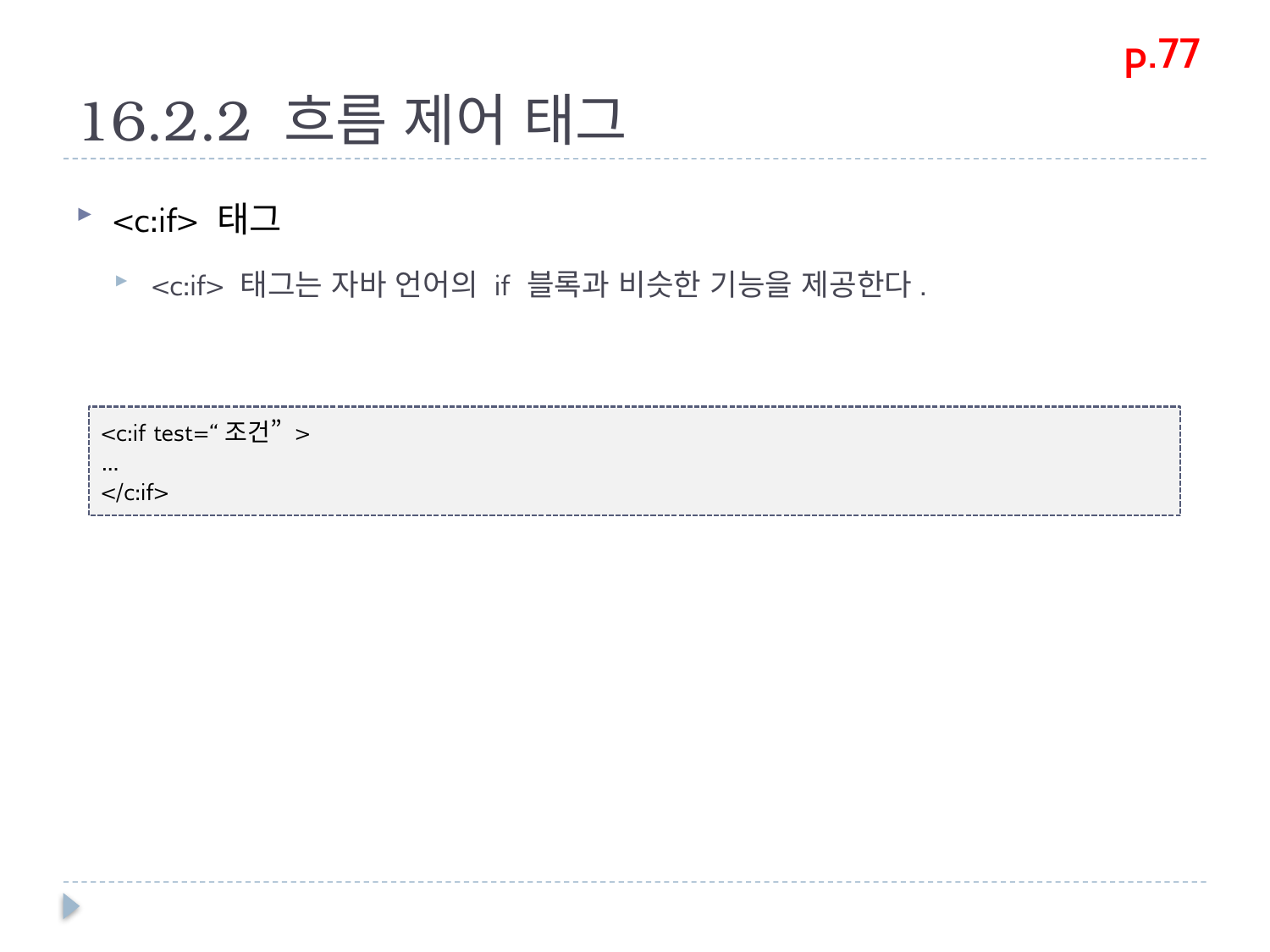

p.77
# 16.2.2 흐름 제어 태그
<c:if> 태그
<c:if> 태그는 자바 언어의 if 블록과 비슷한 기능을 제공한다.
<c:if test=“조건” >
…
</c:if>